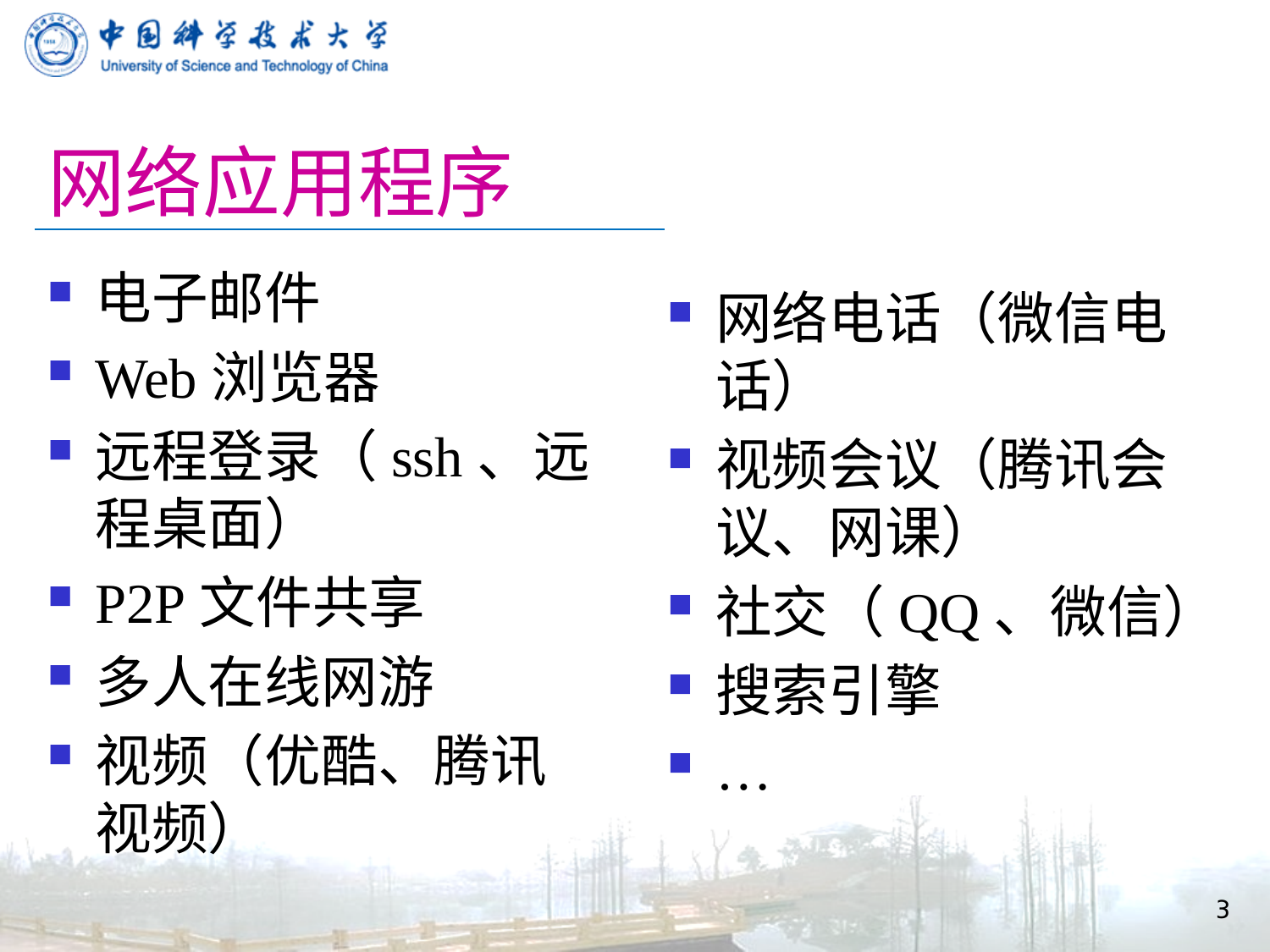

# 网络应用程序
电子邮件
Web浏览器
远程登录（ssh、远程桌面）
P2P文件共享
多人在线网游
视频（优酷、腾讯视频）
网络电话（微信电话）
视频会议（腾讯会议、网课）
社交（QQ、微信）
搜索引擎
…
3